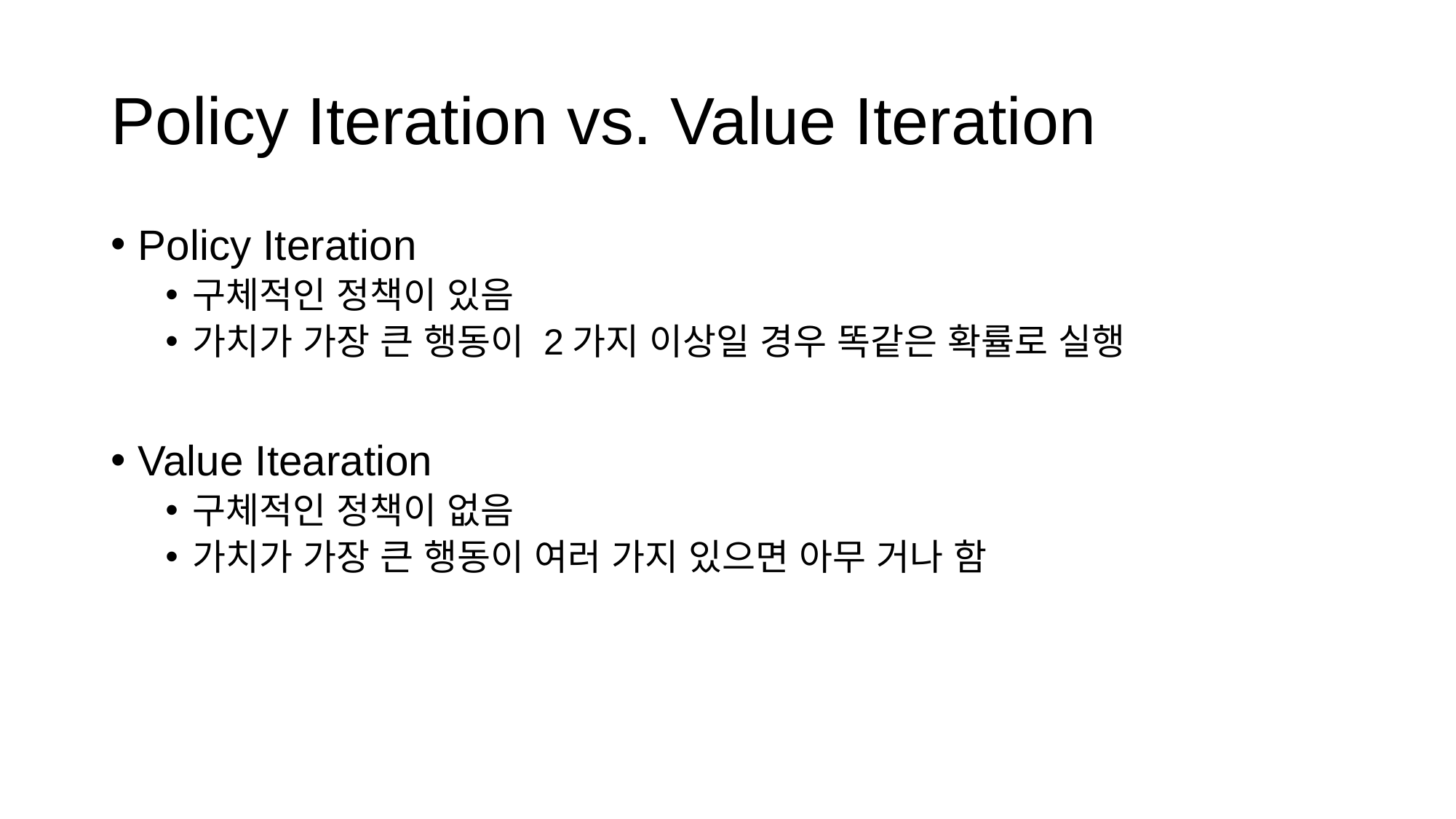

# Policy Iteration vs. Value Iteration
Policy Iteration
구체적인 정책이 있음
가치가 가장 큰 행동이 2가지 이상일 경우 똑같은 확률로 실행

Value Itearation
구체적인 정책이 없음
가치가 가장 큰 행동이 여러 가지 있으면 아무 거나 함